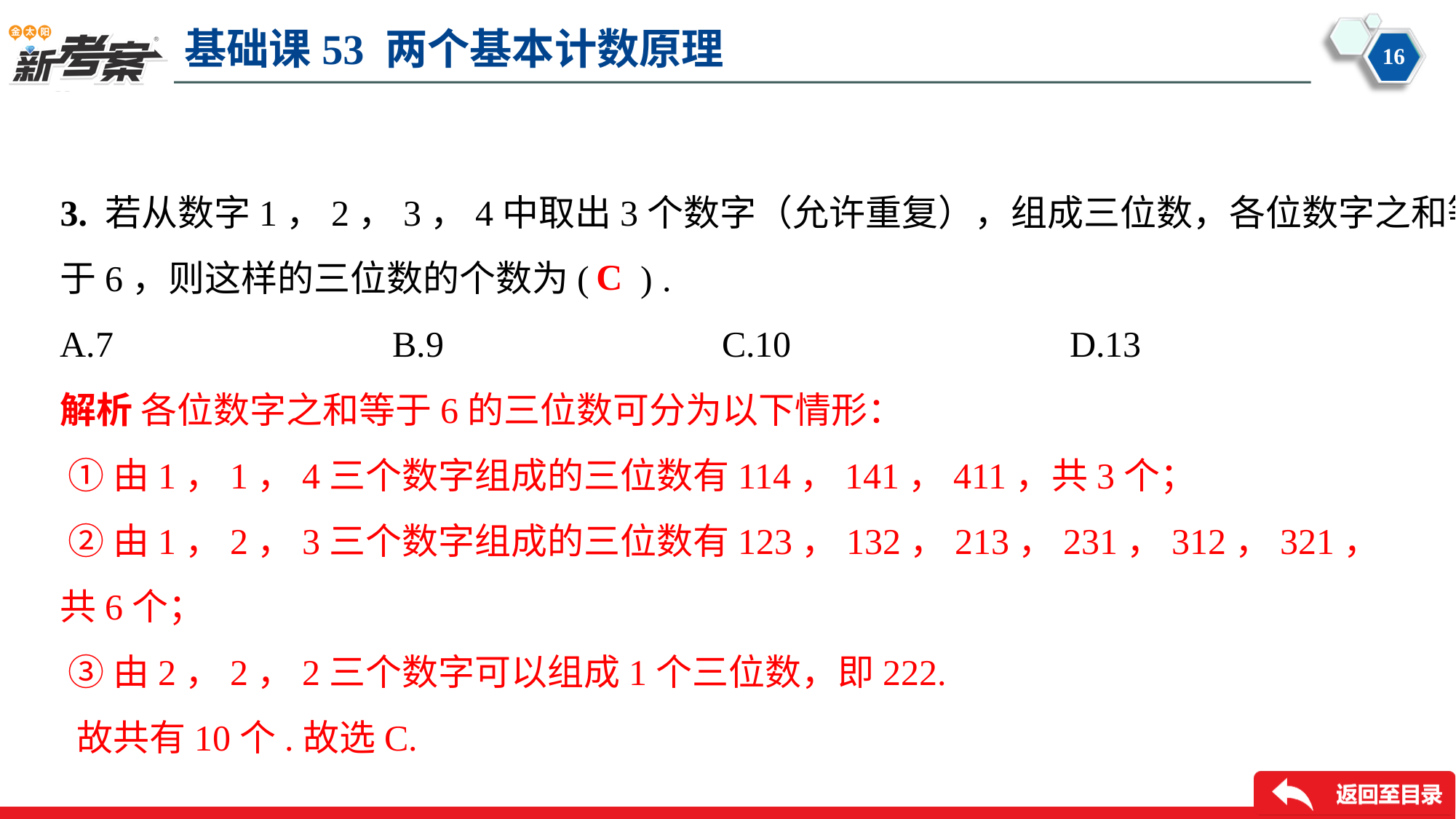

3. 若从数字1，2，3，4中取出3个数字（允许重复），组成三位数，各位数字之和等
于6，则这样的三位数的个数为(     ) .
C
A.7	B.9	C.10	D.13
解析 各位数字之和等于6的三位数可分为以下情形：
 ①由1，1，4三个数字组成的三位数有114，141，411，共3个；
 ②由1，2，3三个数字组成的三位数有123，132，213，231，312，321，共6个；
 ③由2，2，2三个数字可以组成1个三位数，即222.
 故共有10个.故选C.